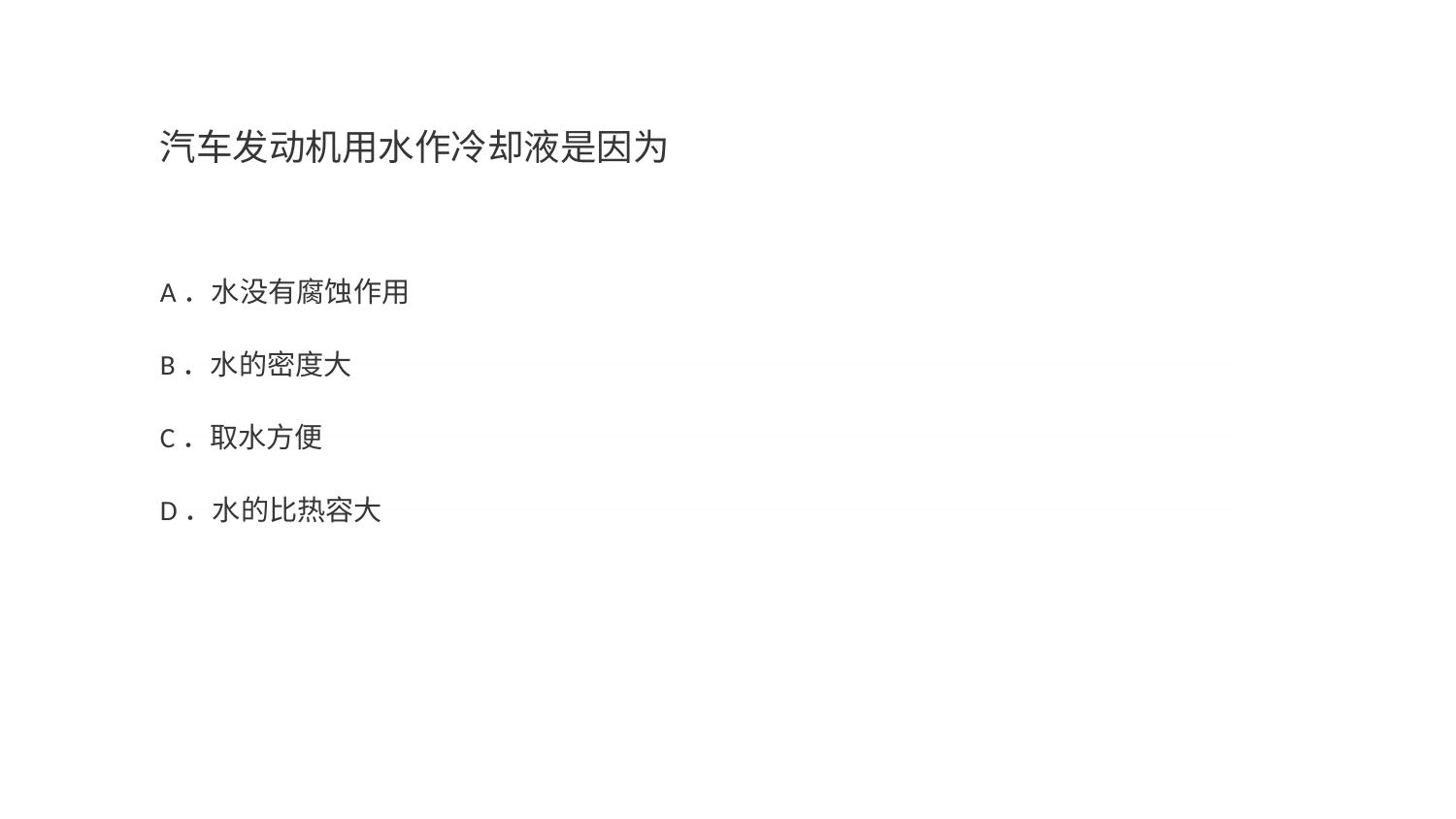

汽车发动机用水作冷却液是因为
A．水没有腐蚀作用
B．水的密度大
C．取水方便
D．水的比热容大